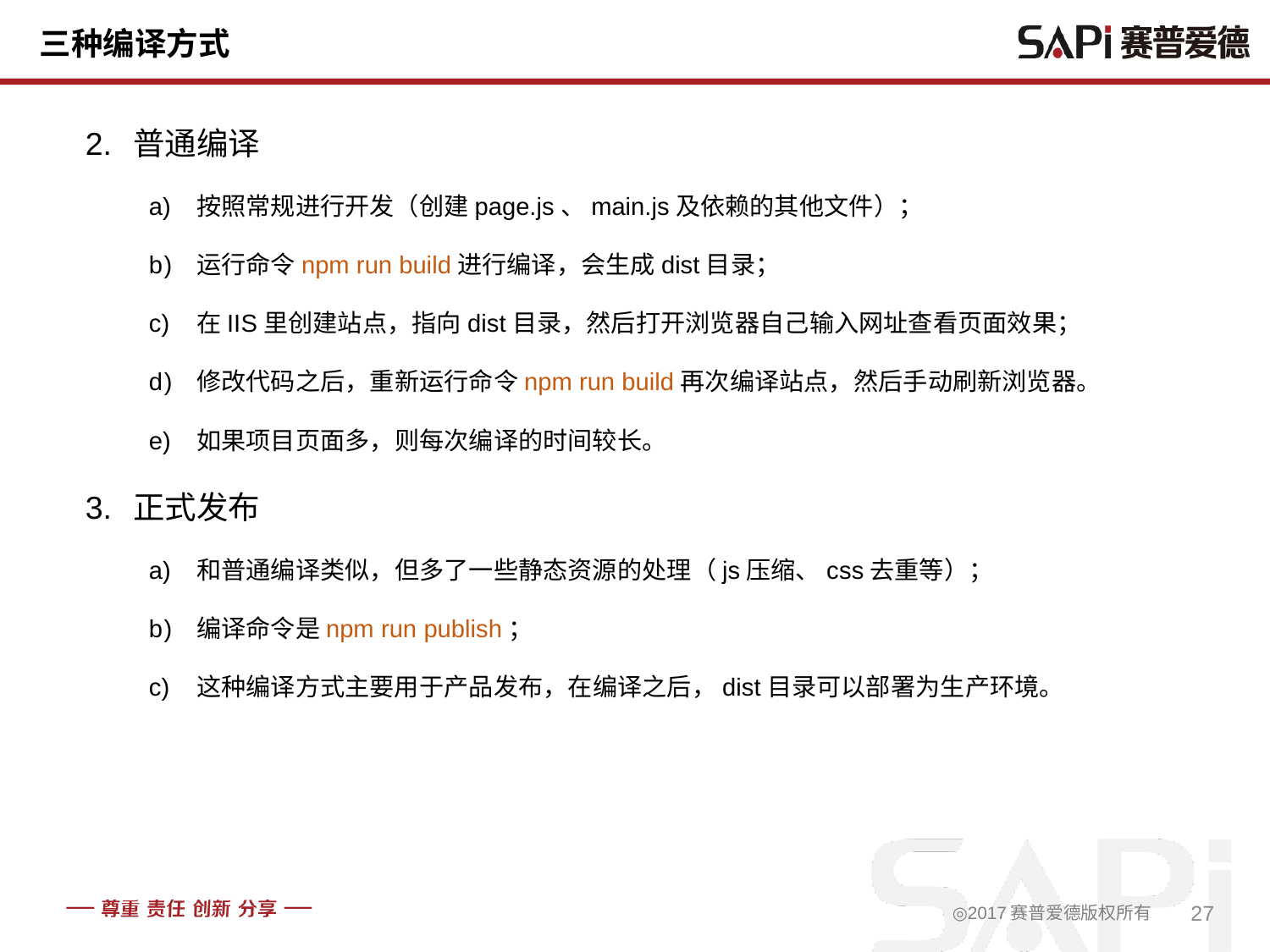

# 三种编译方式
普通编译
按照常规进行开发（创建page.js、main.js及依赖的其他文件）；
运行命令npm run build进行编译，会生成dist目录；
在IIS里创建站点，指向dist目录，然后打开浏览器自己输入网址查看页面效果；
修改代码之后，重新运行命令npm run build再次编译站点，然后手动刷新浏览器。
如果项目页面多，则每次编译的时间较长。
正式发布
和普通编译类似，但多了一些静态资源的处理（js压缩、css去重等）；
编译命令是npm run publish；
这种编译方式主要用于产品发布，在编译之后，dist目录可以部署为生产环境。
27